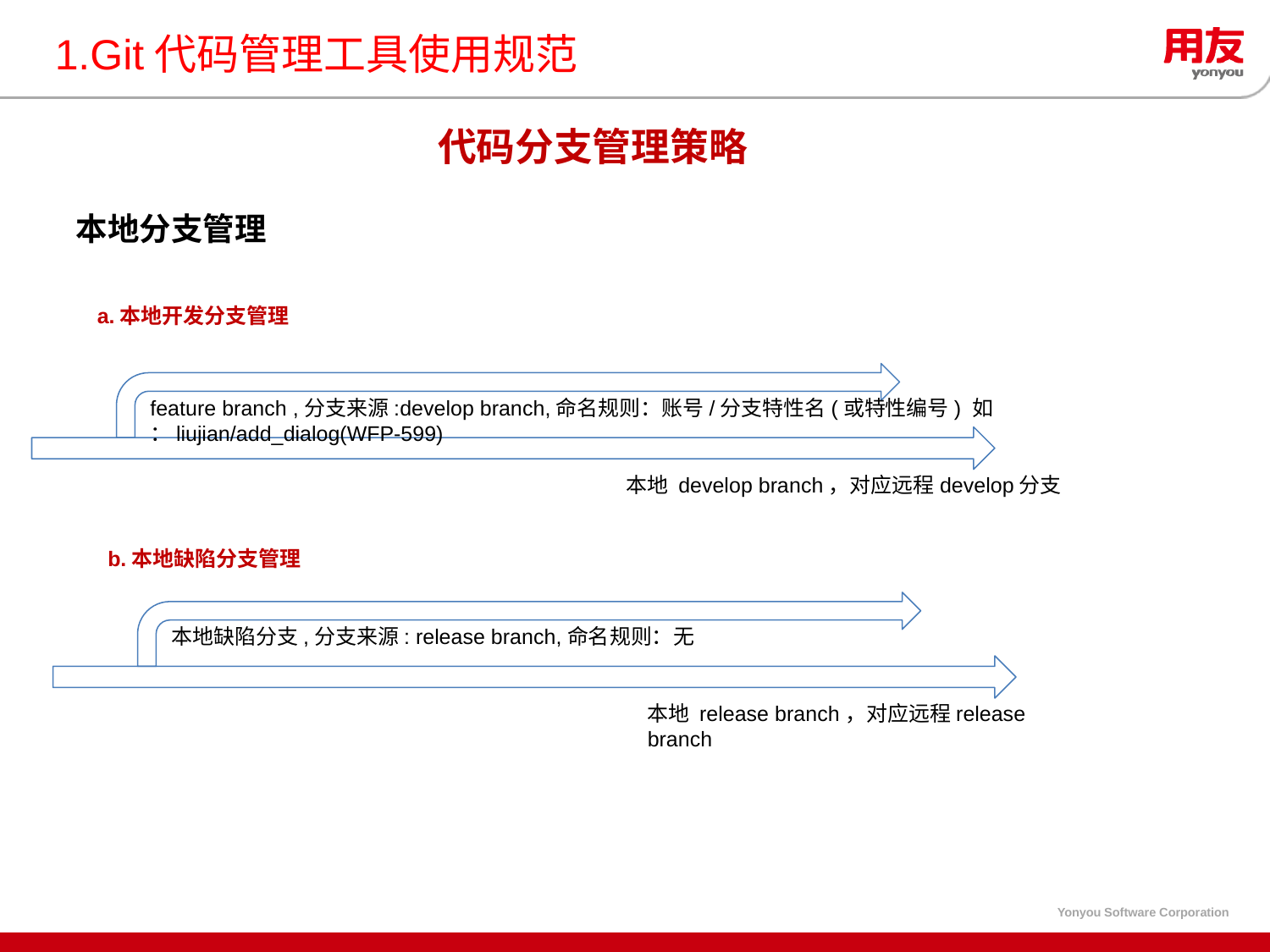

# 1.Git代码管理工具使用规范
代码分支管理策略
本地分支管理
a.本地开发分支管理

feature branch ,分支来源:develop branch,命名规则：账号/分支特性名(或特性编号) 如 ：liujian/add_dialog(WFP-599)

本地 develop branch，对应远程develop分支
b.本地缺陷分支管理

本地缺陷分支,分支来源: release branch,命名规则：无

本地 release branch，对应远程release branch